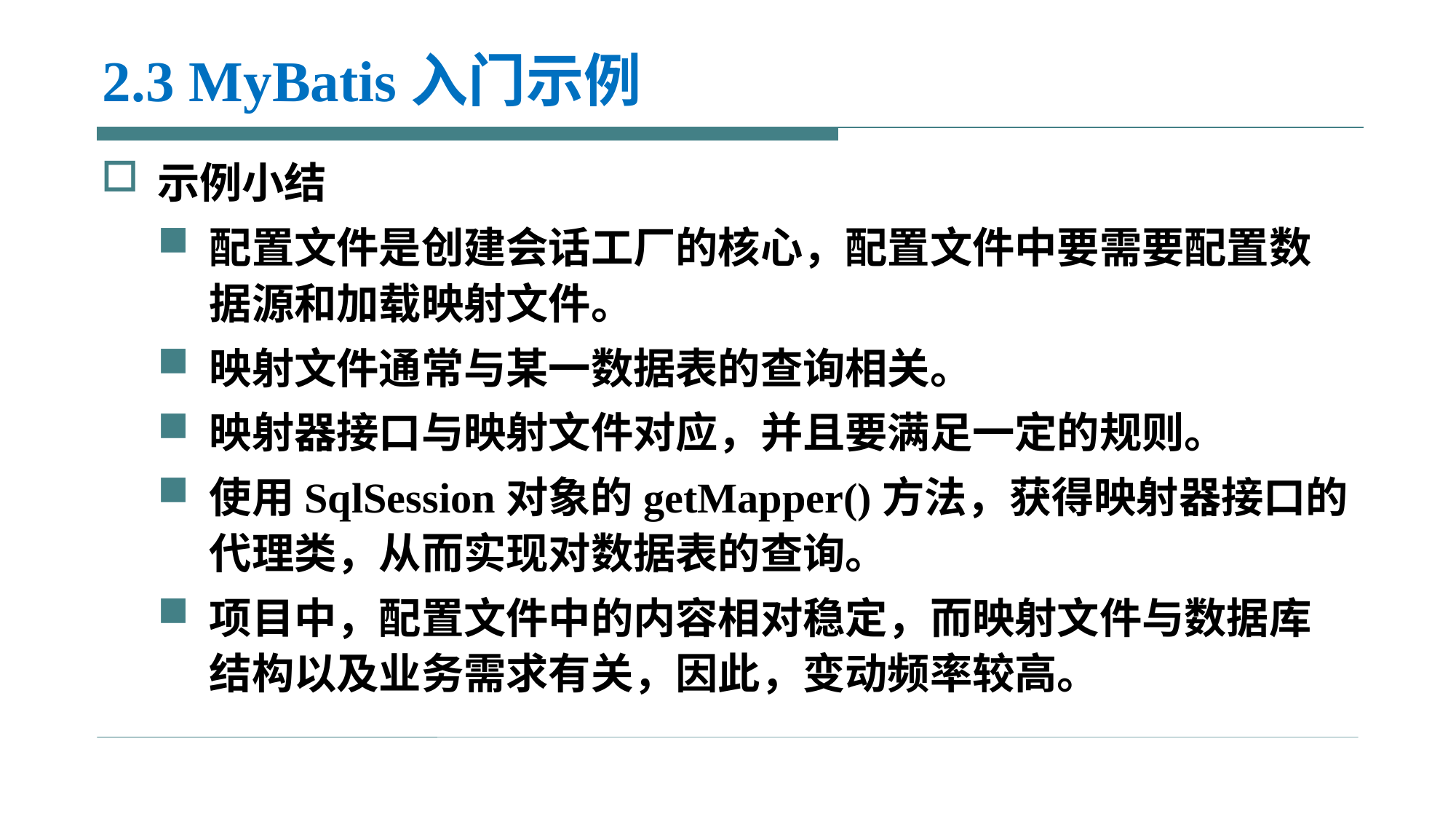

# 2.3 MyBatis入门示例
示例小结
配置文件是创建会话工厂的核心，配置文件中要需要配置数据源和加载映射文件。
映射文件通常与某一数据表的查询相关。
映射器接口与映射文件对应，并且要满足一定的规则。
使用SqlSession对象的getMapper()方法，获得映射器接口的代理类，从而实现对数据表的查询。
项目中，配置文件中的内容相对稳定，而映射文件与数据库结构以及业务需求有关，因此，变动频率较高。
27